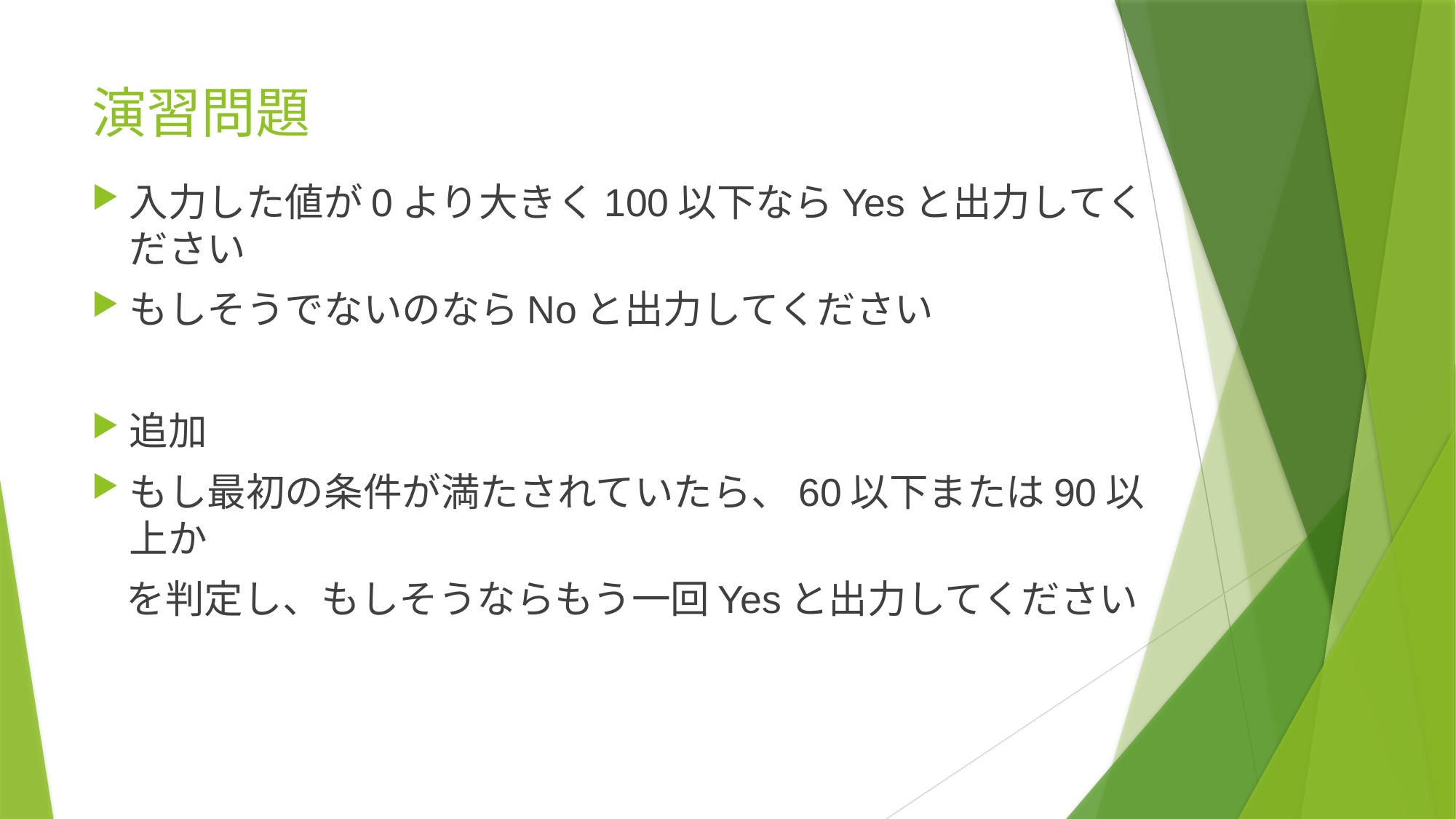

# 演習問題
入力した値が0より大きく100以下ならYesと出力してください
もしそうでないのならNoと出力してください

追加
もし最初の条件が満たされていたら、60以下または90以上か
   を判定し、もしそうならもう一回Yesと出力してください